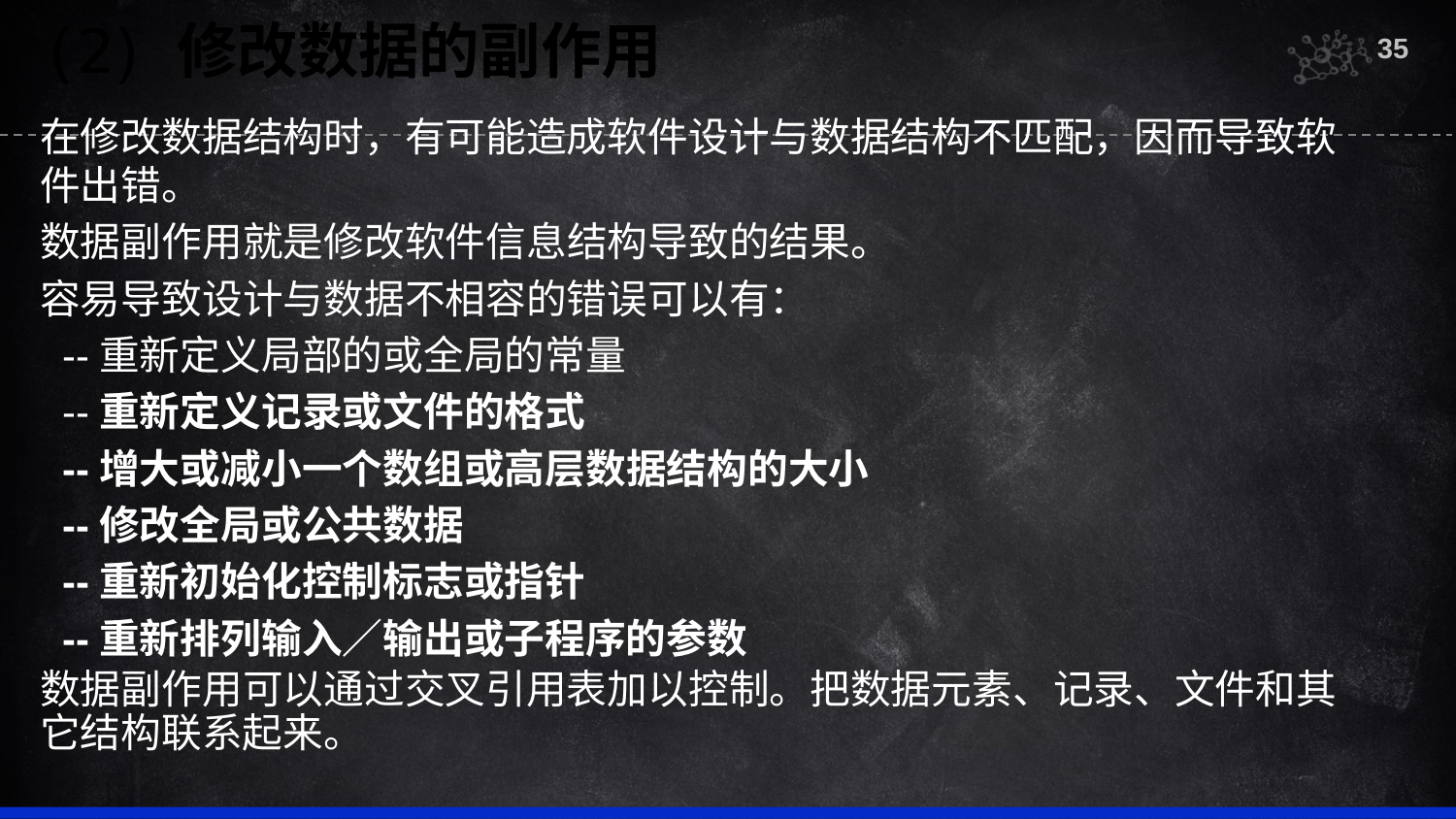

(2) 修改数据的副作用
35
在修改数据结构时，有可能造成软件设计与数据结构不匹配，因而导致软件出错。
数据副作用就是修改软件信息结构导致的结果。
容易导致设计与数据不相容的错误可以有：
  --重新定义局部的或全局的常量
  --重新定义记录或文件的格式
  --增大或减小一个数组或高层数据结构的大小
  --修改全局或公共数据
  --重新初始化控制标志或指针
  --重新排列输入／输出或子程序的参数
数据副作用可以通过交叉引用表加以控制。把数据元素、记录、文件和其它结构联系起来。